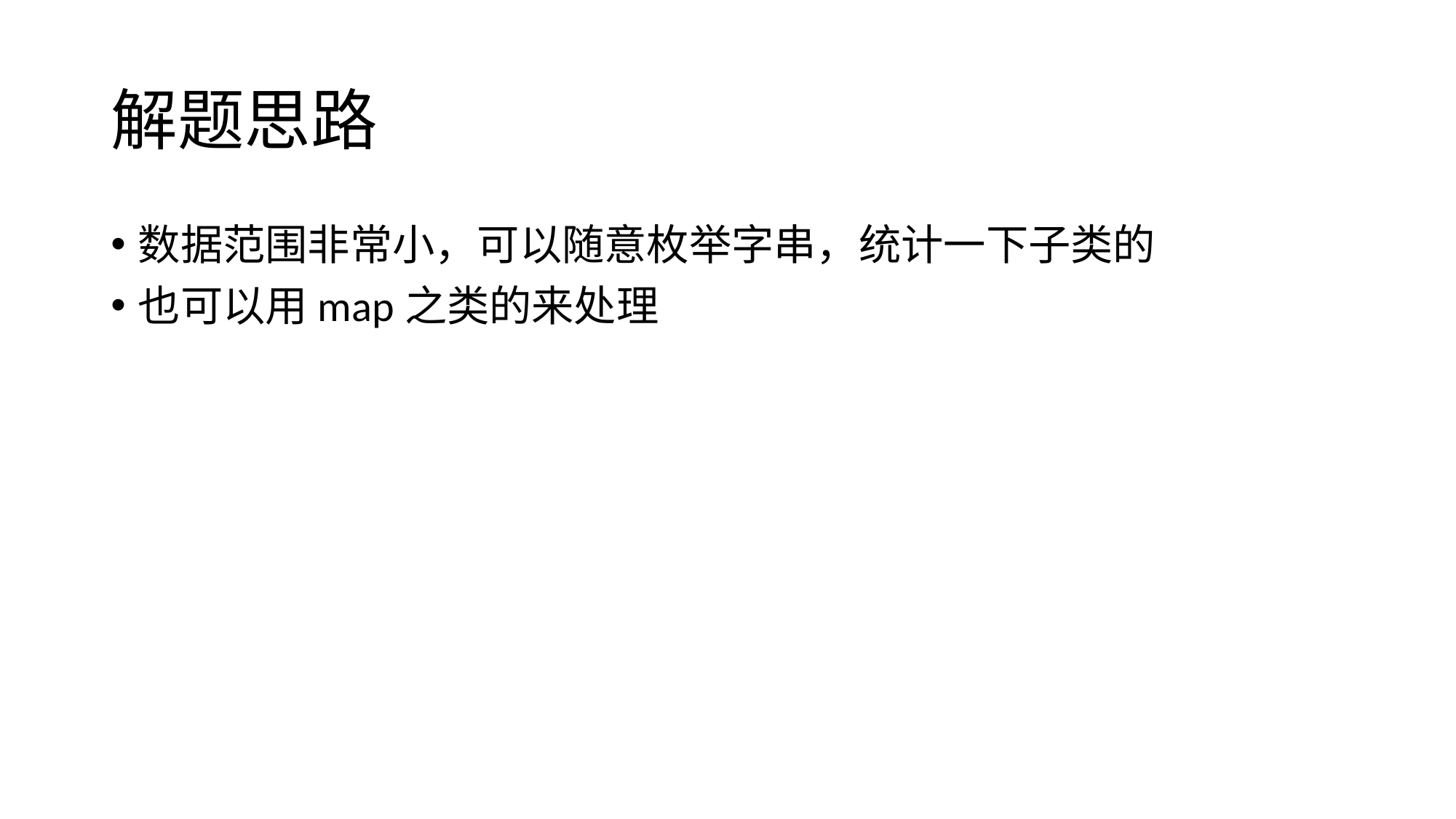

# 解题思路
数据范围非常小，可以随意枚举字串，统计一下子类的
也可以用map之类的来处理